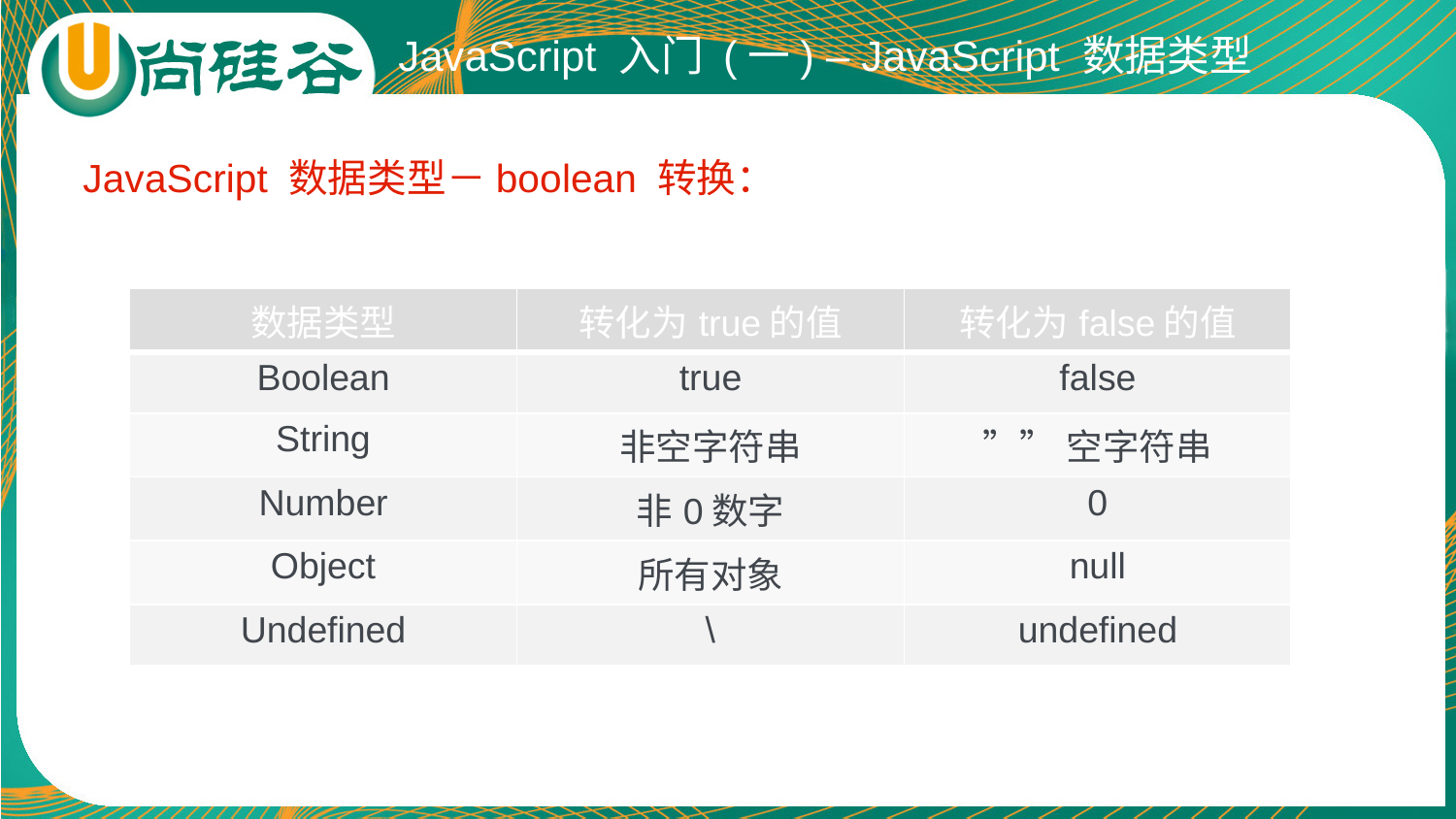

# JavaScript 入门 (一) – JavaScript 数据类型
JavaScript 数据类型－boolean 转换：
| 数据类型 | 转化为true的值 | 转化为false的值 |
| --- | --- | --- |
| Boolean | true | false |
| String | 非空字符串 | ””空字符串 |
| Number | 非0数字 | 0 |
| Object | 所有对象 | null |
| Undefined | \ | undefined |